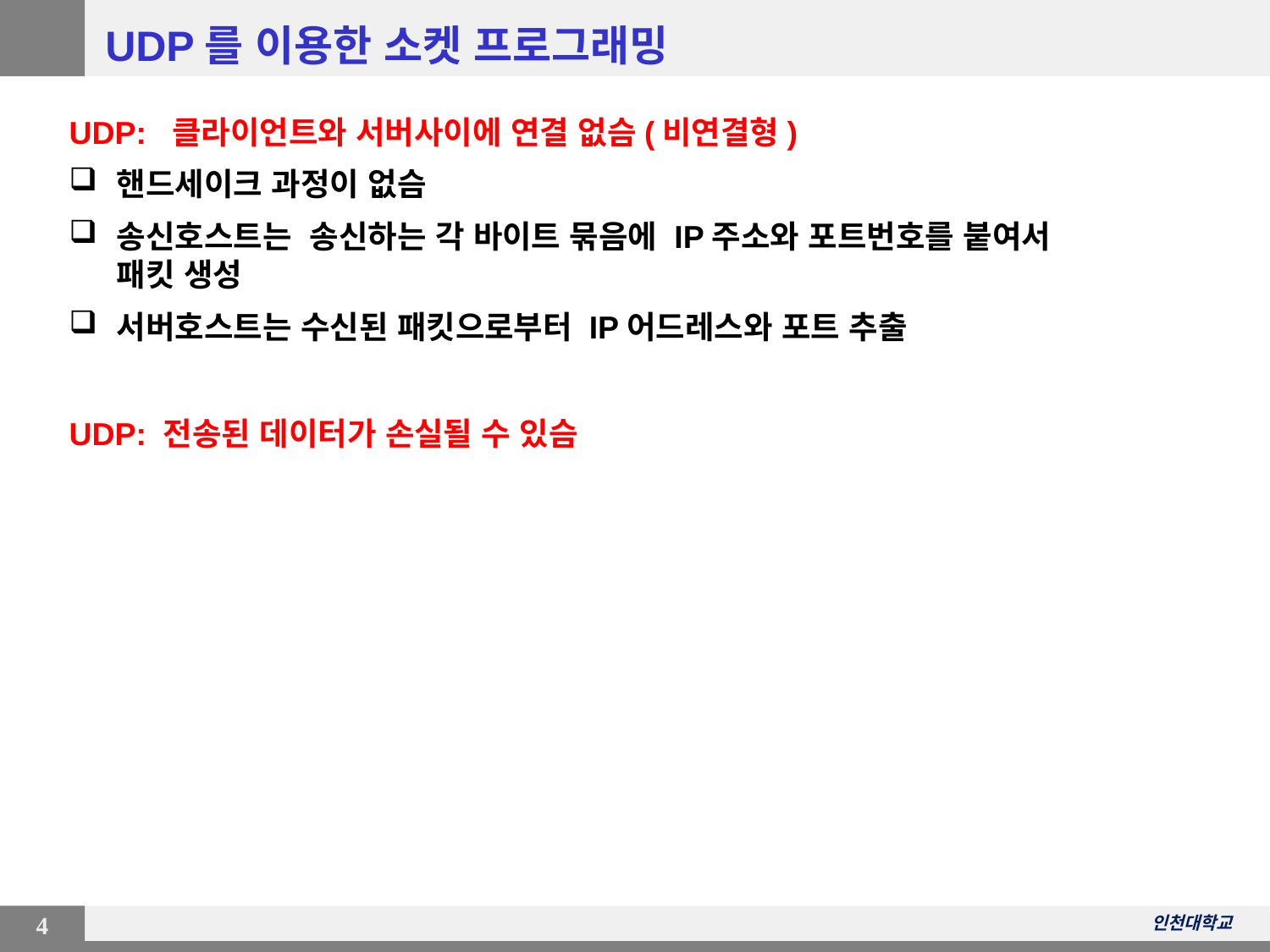

# UDP를 이용한 소켓 프로그래밍
UDP:  클라이언트와 서버사이에 연결 없슴(비연결형)
핸드세이크 과정이 없슴
송신호스트는  송신하는 각 바이트 묶음에 IP주소와 포트번호를 붙여서 패킷 생성
서버호스트는 수신된 패킷으로부터 IP어드레스와 포트 추출

UDP: 전송된 데이터가 손실될 수 있슴